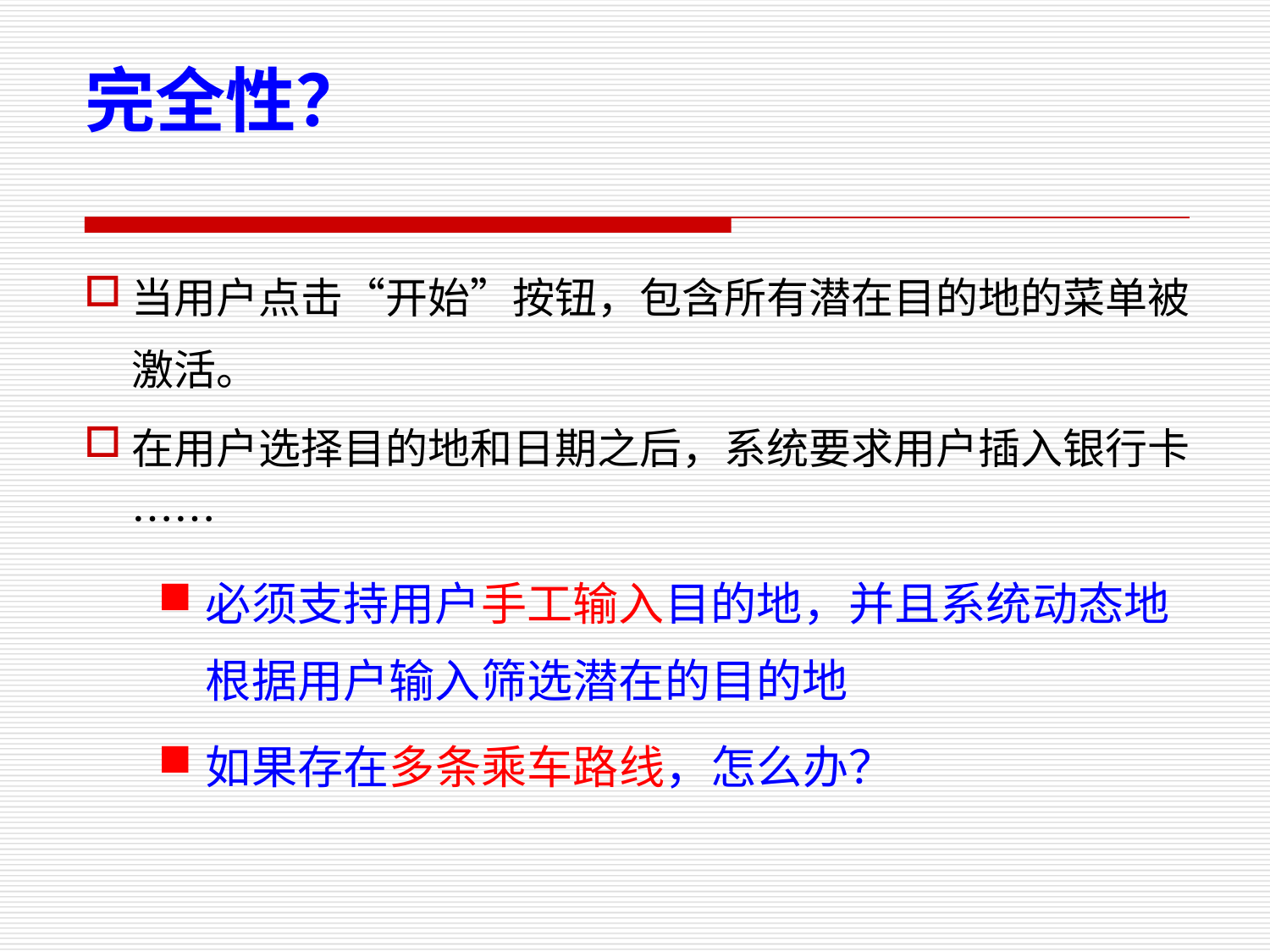

完全性？
当用户点击“开始”按钮，包含所有潜在目的地的菜单被激活。
在用户选择目的地和日期之后，系统要求用户插入银行卡……
必须支持用户手工输入目的地，并且系统动态地根据用户输入筛选潜在的目的地
如果存在多条乘车路线，怎么办？